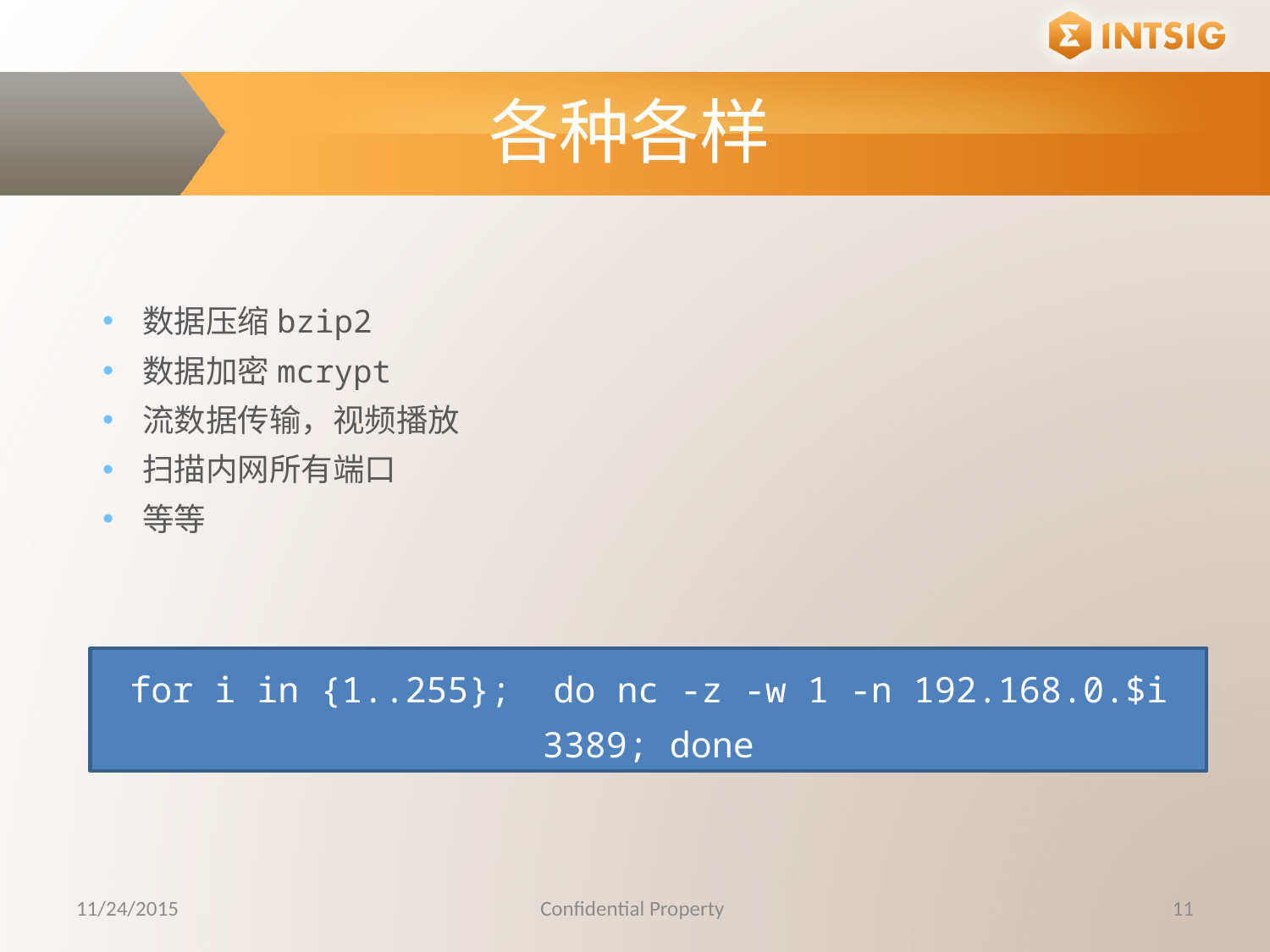

各种各样
数据压缩bzip2
数据加密mcrypt
流数据传输，视频播放
扫描内网所有端口
等等
for i in {1..255};  do nc -z -w 1 -n 192.168.0.$i 3389; done
11/24/2015
Confidential Property
11